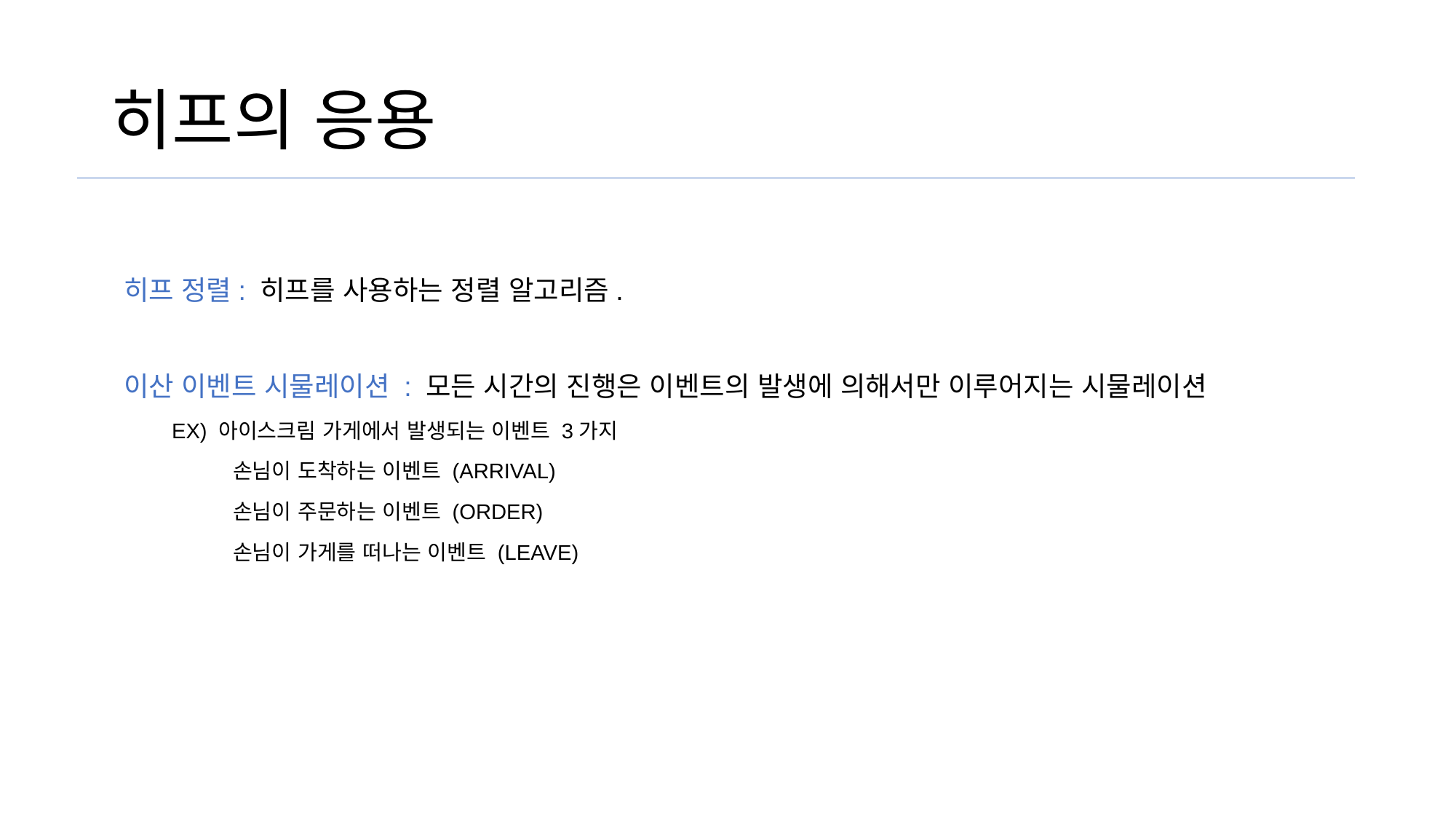

# 히프의 응용

히프 정렬: 히프를 사용하는 정렬 알고리즘.

이산 이벤트 시물레이션 : 모든 시간의 진행은 이벤트의 발생에 의해서만 이루어지는 시물레이션
        EX) 아이스크림 가게에서 발생되는 이벤트 3가지
	손님이 도착하는 이벤트 (ARRIVAL)
	손님이 주문하는 이벤트 (ORDER)
	손님이 가게를 떠나는 이벤트 (LEAVE)